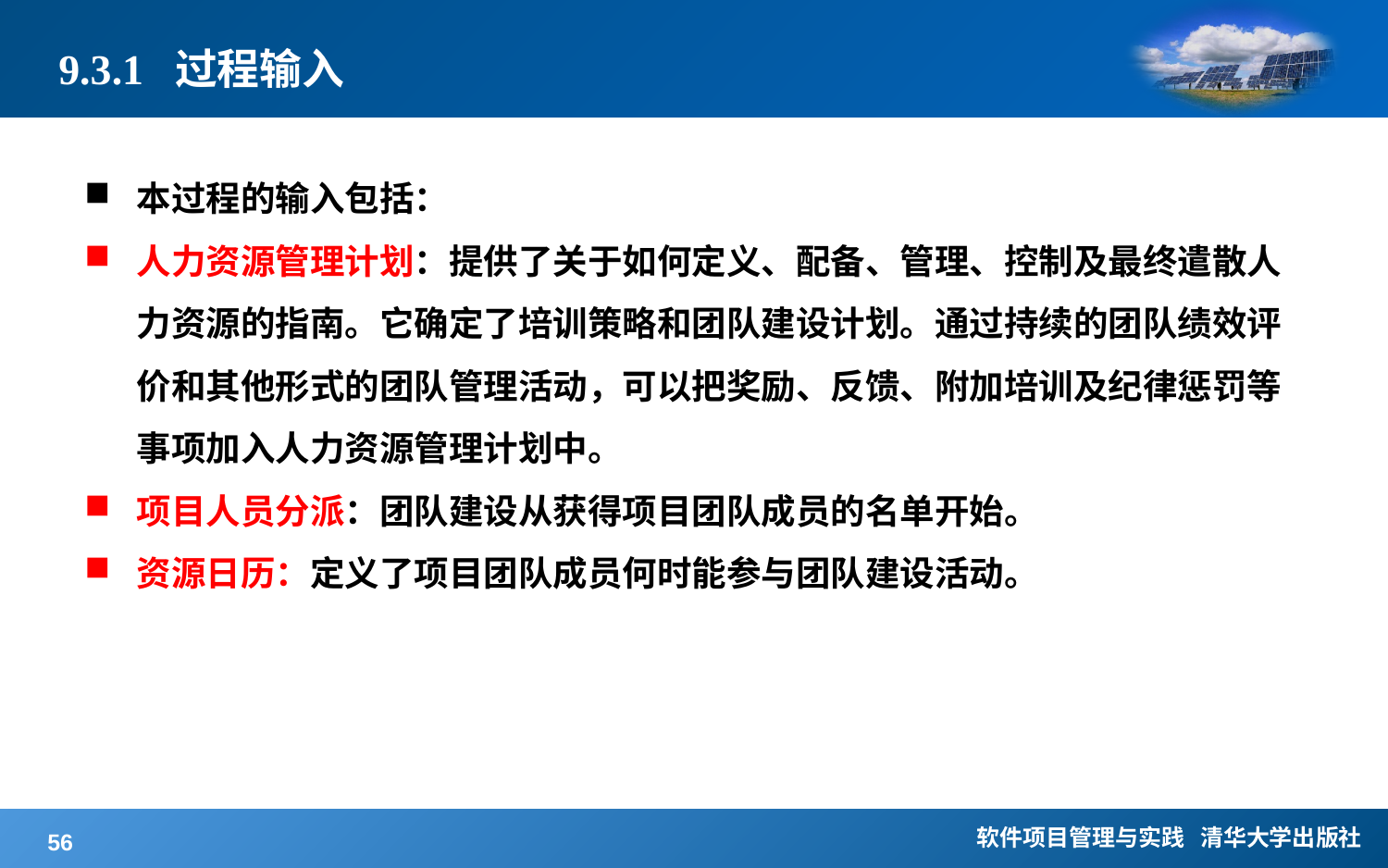

# 9.3.1  过程输入
本过程的输入包括：
人力资源管理计划：提供了关于如何定义、配备、管理、控制及最终遣散人力资源的指南。它确定了培训策略和团队建设计划。通过持续的团队绩效评价和其他形式的团队管理活动，可以把奖励、反馈、附加培训及纪律惩罚等事项加入人力资源管理计划中。
项目人员分派：团队建设从获得项目团队成员的名单开始。
资源日历：定义了项目团队成员何时能参与团队建设活动。